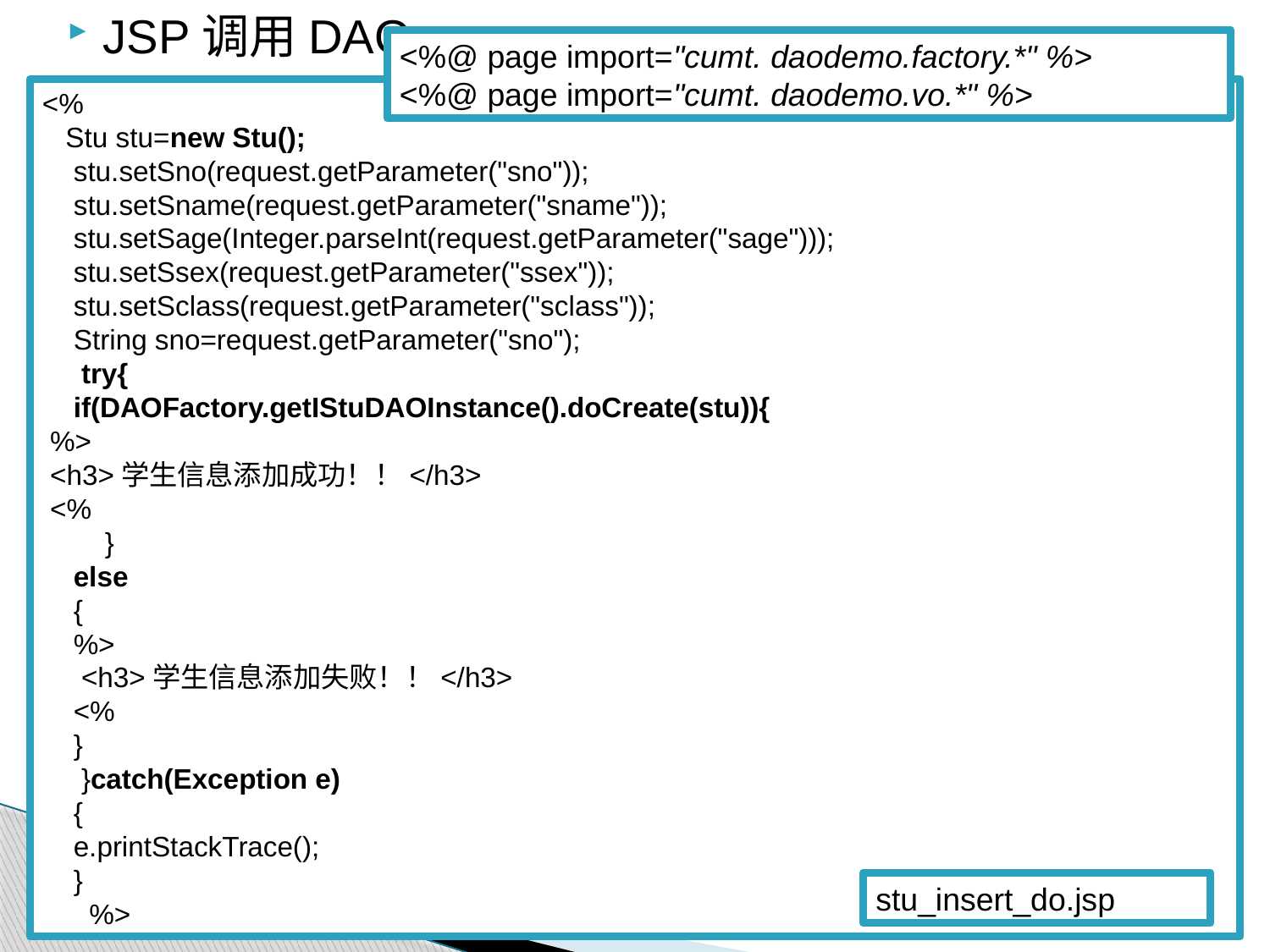

JSP调用DAO
<%@ page import="cumt. daodemo.factory.*" %>
<%@ page import="cumt. daodemo.vo.*" %>
<%
   Stu stu=new Stu();
    stu.setSno(request.getParameter("sno"));
    stu.setSname(request.getParameter("sname"));
    stu.setSage(Integer.parseInt(request.getParameter("sage")));
    stu.setSsex(request.getParameter("ssex"));
    stu.setSclass(request.getParameter("sclass"));
    String sno=request.getParameter("sno");
     try{
    if(DAOFactory.getIStuDAOInstance().doCreate(stu)){
 %>
 <h3>学生信息添加成功！！</h3>
 <%
        }
    else
    {
    %>
     <h3>学生信息添加失败！！</h3>
    <%
    }
     }catch(Exception e)
    {
    e.printStackTrace();
    }
      %>
stu_insert_do.jsp